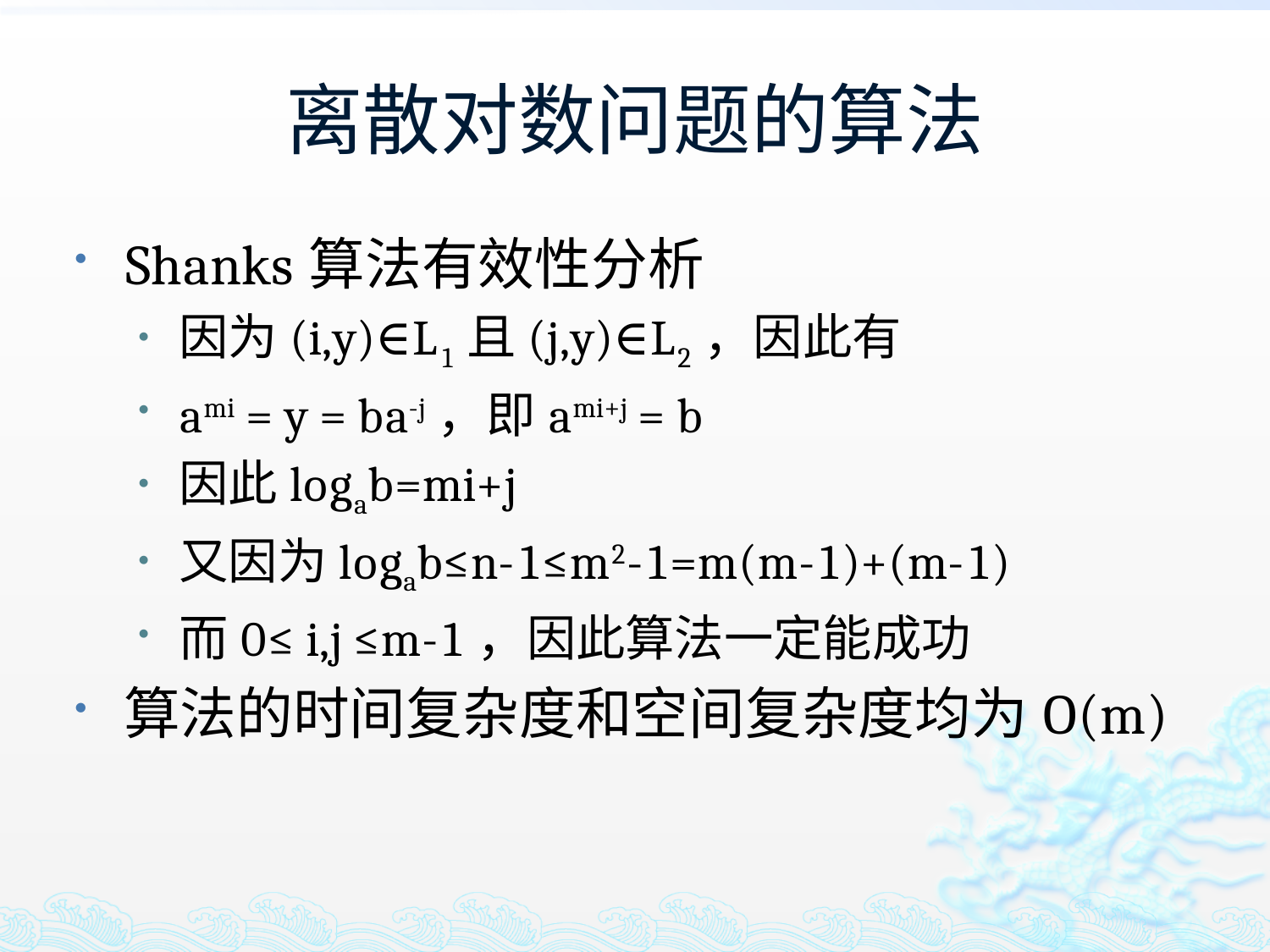

# 离散对数问题的算法
Shanks算法有效性分析
因为(i,y)∈L1且(j,y)∈L2，因此有
ami = y = ba-j，即ami+j = b
因此logab=mi+j
又因为logab≤n-1≤m2-1=m(m-1)+(m-1)
而0≤ i,j ≤m-1，因此算法一定能成功
算法的时间复杂度和空间复杂度均为O(m)